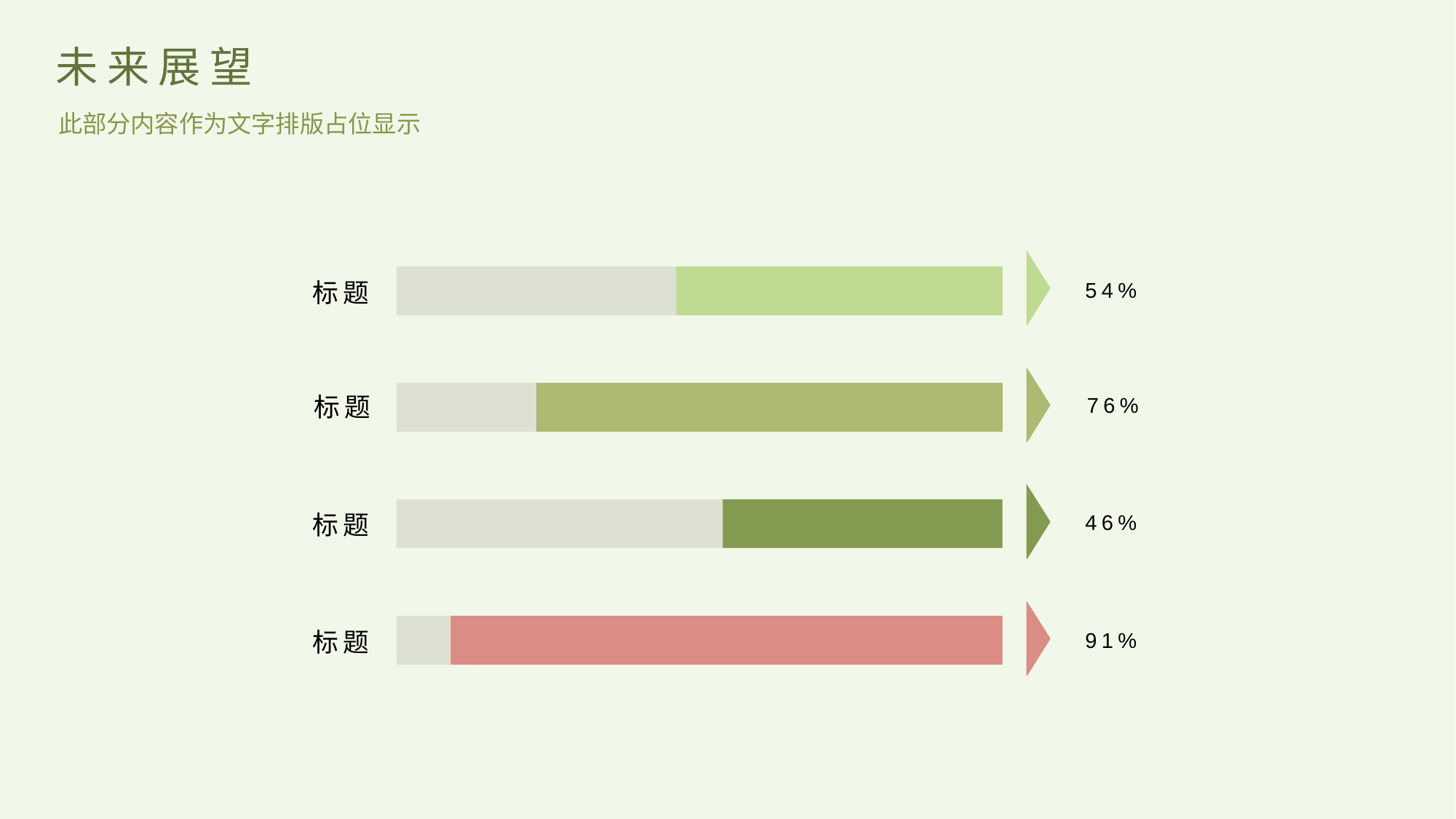

未来展望
此部分内容作为文字排版占位显示
标题

54%

标题
76%

标题
46%

标题
91%